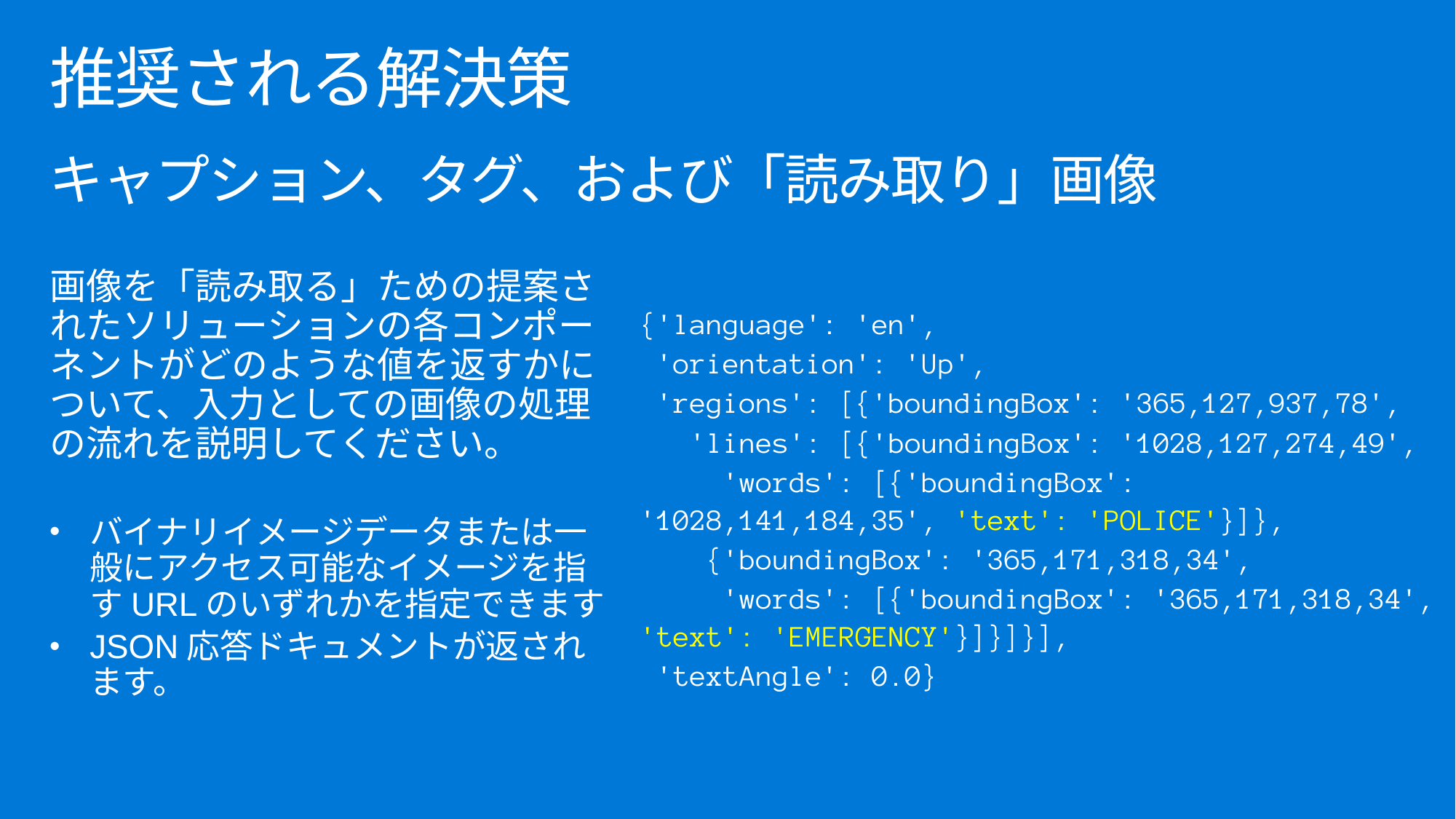

# 推奨される解決策
キャプション、タグ、および「読み取り」画像
画像を「読み取る」ための提案されたソリューションの各コンポーネントがどのような値を返すかについて、入力としての画像の処理の流れを説明してください。
バイナリイメージデータまたは一般にアクセス可能なイメージを指すURLのいずれかを指定できます
JSON応答ドキュメントが返されます。
{'language': 'en',
 'orientation': 'Up',
 'regions': [{'boundingBox': '365,127,937,78',
   'lines': [{'boundingBox': '1028,127,274,49',
     'words': [{'boundingBox': '1028,141,184,35', 'text': 'POLICE'}]},
    {'boundingBox': '365,171,318,34',
     'words': [{'boundingBox': '365,171,318,34', 'text': 'EMERGENCY'}]}]}],
 'textAngle': 0.0}